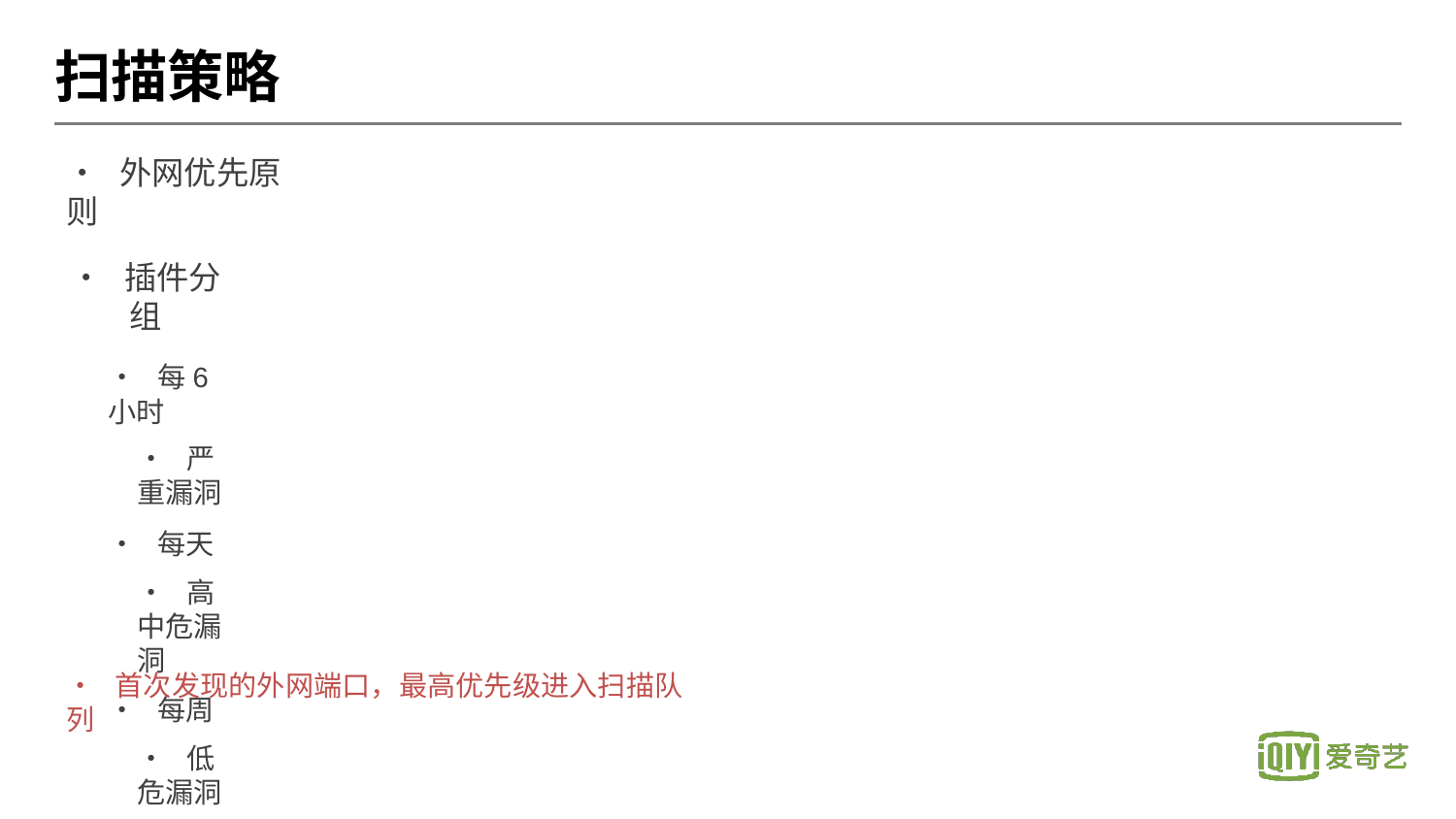

# 扫描策略
• 外网优先原则
• 插件分组
•  每6小时
•  严重漏洞
•  每天
•  高中危漏洞
•  每周
•  低危漏洞
•  首次发现的外网端口，最高优先级进入扫描队列